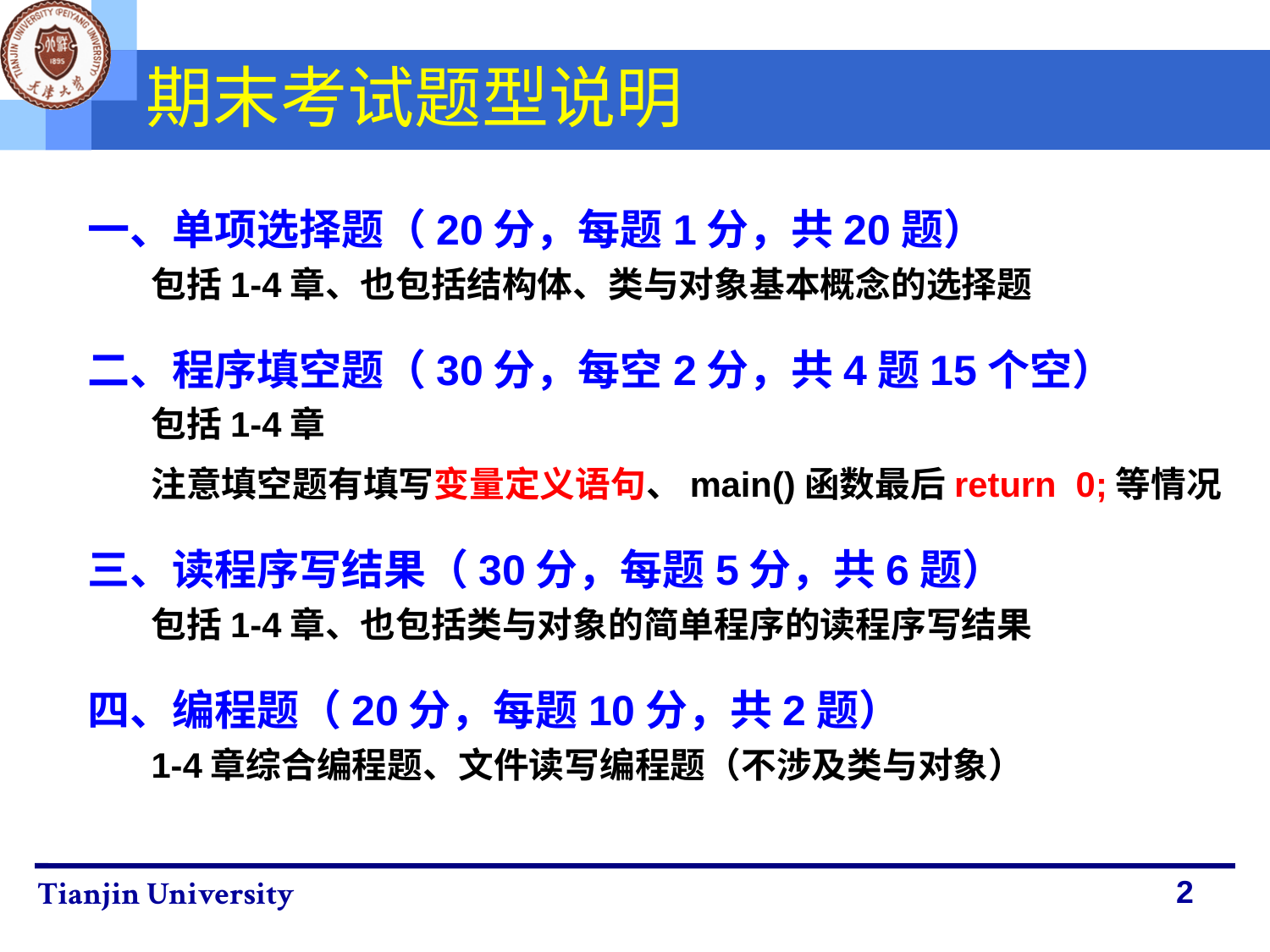

# 期末考试题型说明
一、单项选择题（20分，每题1分，共20题）
包括1-4章、也包括结构体、类与对象基本概念的选择题
二、程序填空题（30分，每空2分，共4题15个空）
包括1-4章
注意填空题有填写变量定义语句、main()函数最后return  0;等情况
三、读程序写结果（30分，每题5分，共6题）
包括1-4章、也包括类与对象的简单程序的读程序写结果
四、编程题（20分，每题10分，共2题）
1-4章综合编程题、文件读写编程题（不涉及类与对象）